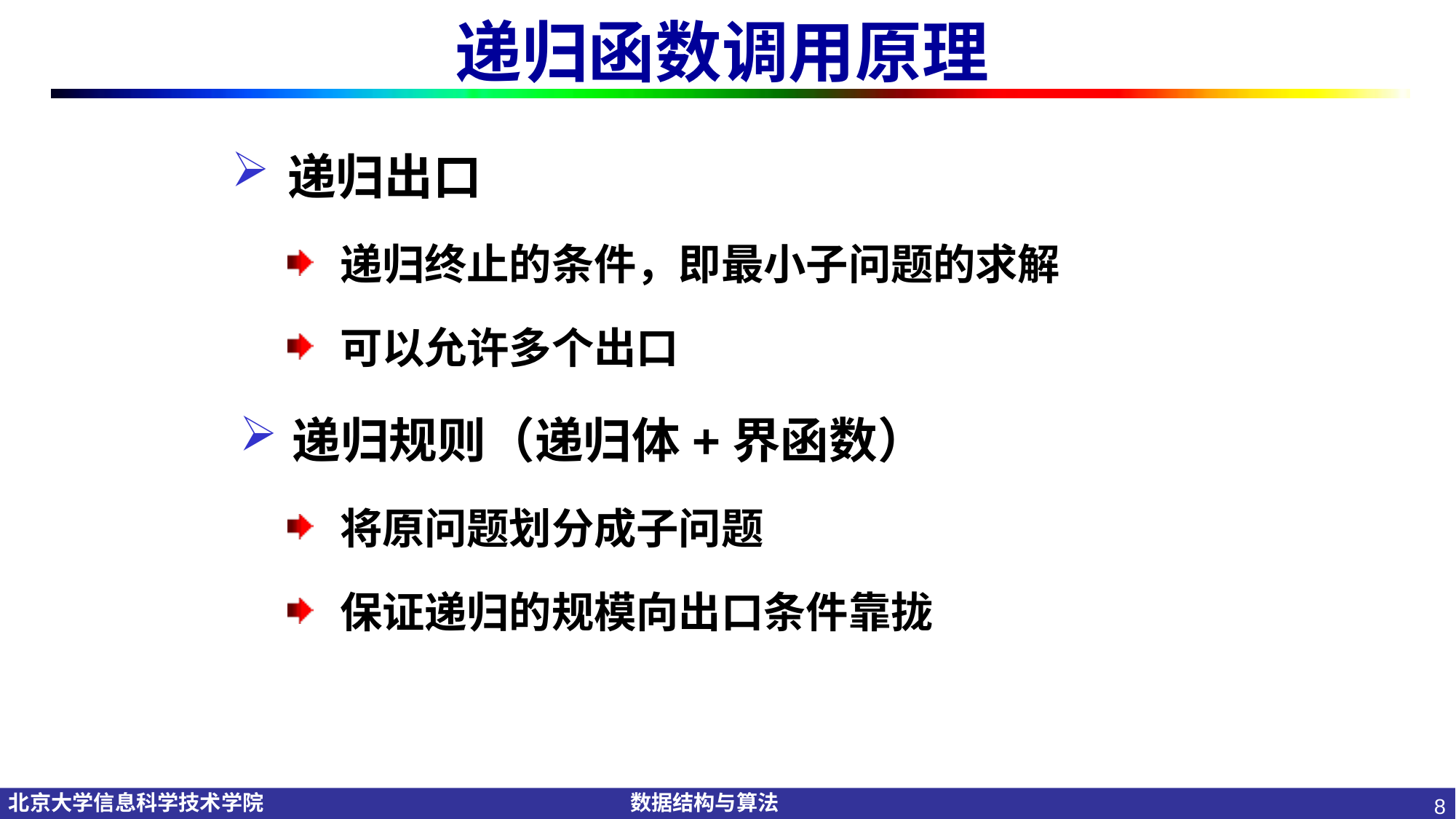

# 递归函数调用原理
递归出口
递归终止的条件，即最小子问题的求解
可以允许多个出口
递归规则（递归体+界函数）
将原问题划分成子问题
保证递归的规模向出口条件靠拢
8